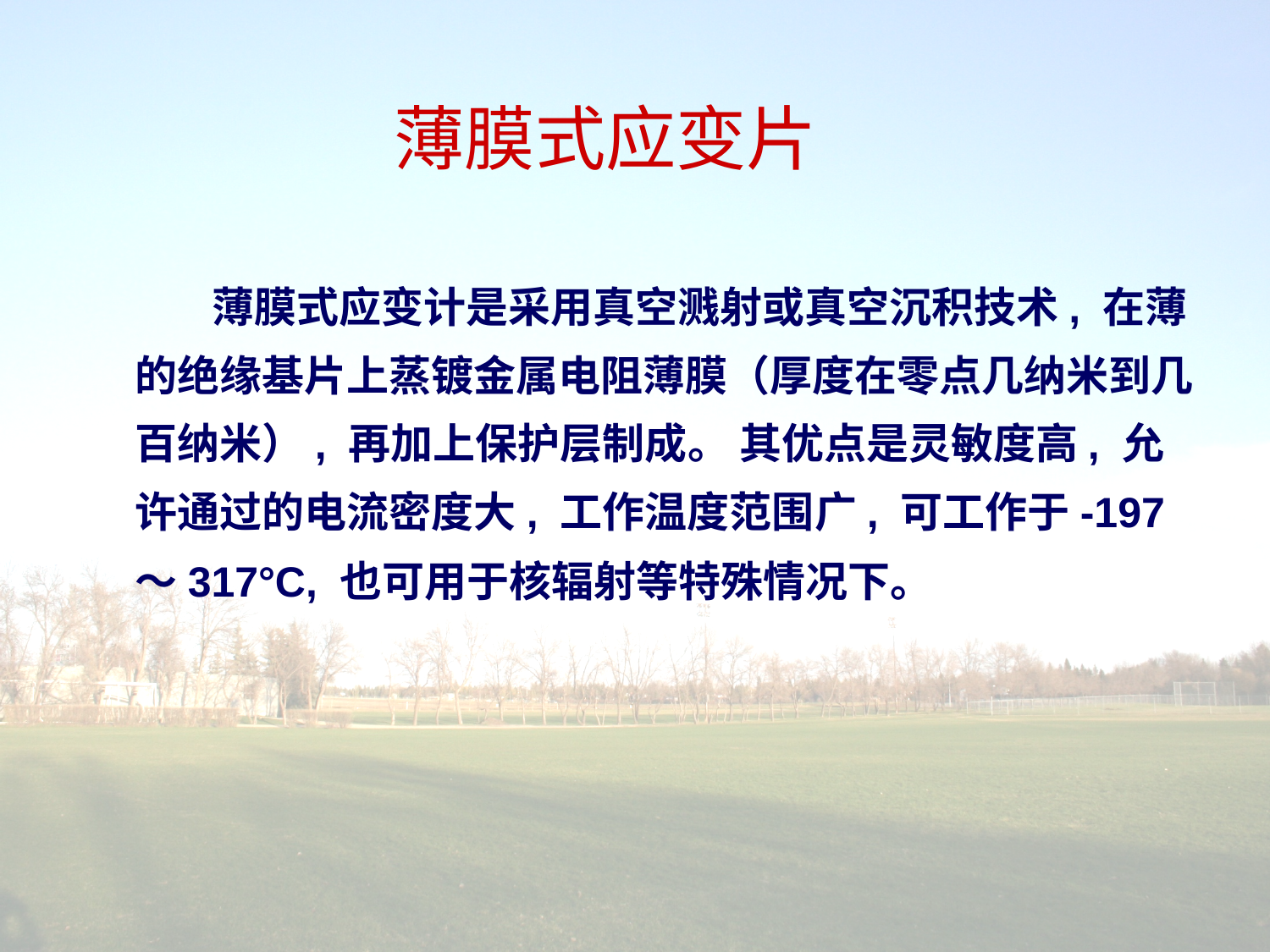

# 薄膜式应变片
            薄膜式应变计是采用真空溅射或真空沉积技术, 在薄的绝缘基片上蒸镀金属电阻薄膜（厚度在零点几纳米到几百纳米）, 再加上保护层制成。 其优点是灵敏度高, 允许通过的电流密度大, 工作温度范围广, 可工作于-197～317°C, 也可用于核辐射等特殊情况下。